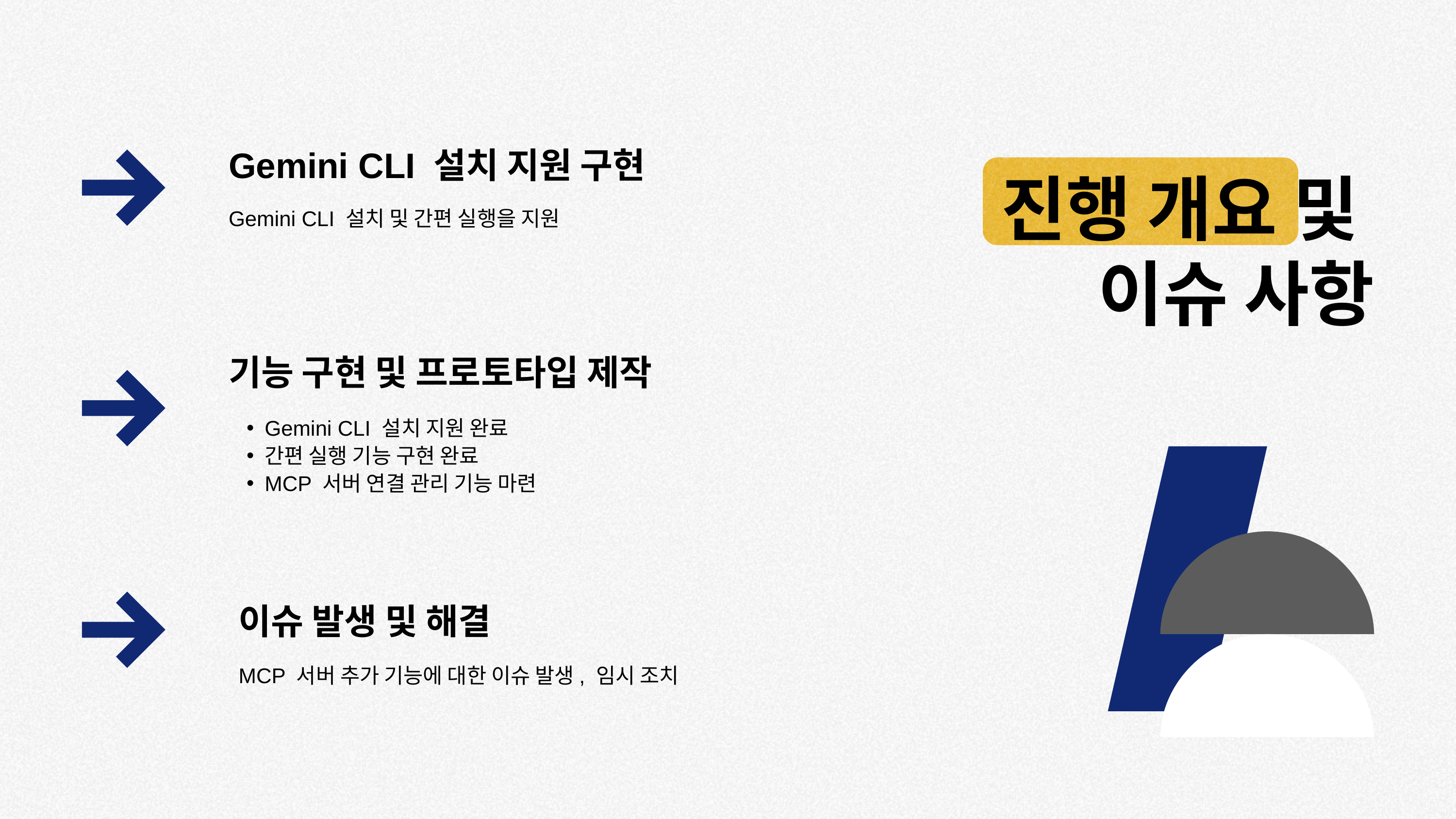

Gemini CLI 설치 지원 구현
Gemini CLI 설치 및 간편 실행을 지원

진행 개요 및
이슈 사항
기능 구현 및 프로토타입 제작
Gemini CLI 설치 지원 완료
간편 실행 기능 구현 완료
MCP 서버 연결 관리 기능 마련

이슈 발생 및 해결
MCP 서버 추가 기능에 대한 이슈 발생, 임시 조치